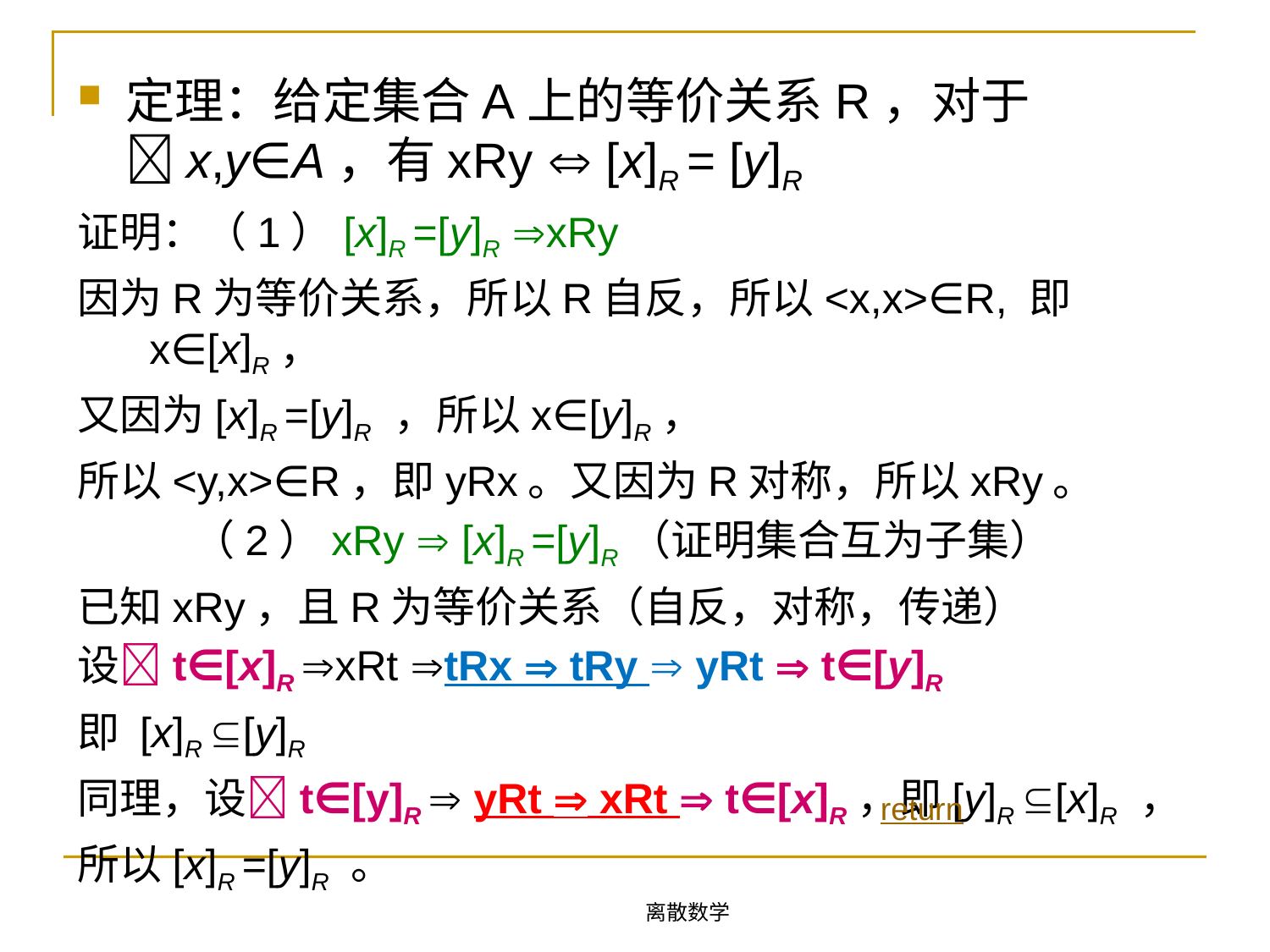

定理：给定集合A上的等价关系R，对于∀x,y∈A，有xRy ⇔ [x]R = [y]R
证明：（1）[x]R =[y]R ⇒xRy
因为R为等价关系，所以R自反，所以<x,x>∈R, 即x∈[x]R，
又因为[x]R =[y]R ，所以x∈[y]R，
所以<y,x>∈R，即yRx。又因为R对称，所以xRy。
           （2）xRy ⇒ [x]R =[y]R（证明集合互为子集）
已知xRy，且R为等价关系（自反，对称，传递）
设∀t∈[x]R ⇒xRt ⇒tRx ⇒ tRy ⇒ yRt ⇒ t∈[y]R
即 [x]R ⊆[y]R
同理，设∀t∈[y]R ⇒ yRt ⇒ xRt ⇒ t∈[x]R，即[y]R ⊆[x]R ，
所以[x]R =[y]R 。
return

离散数学
13